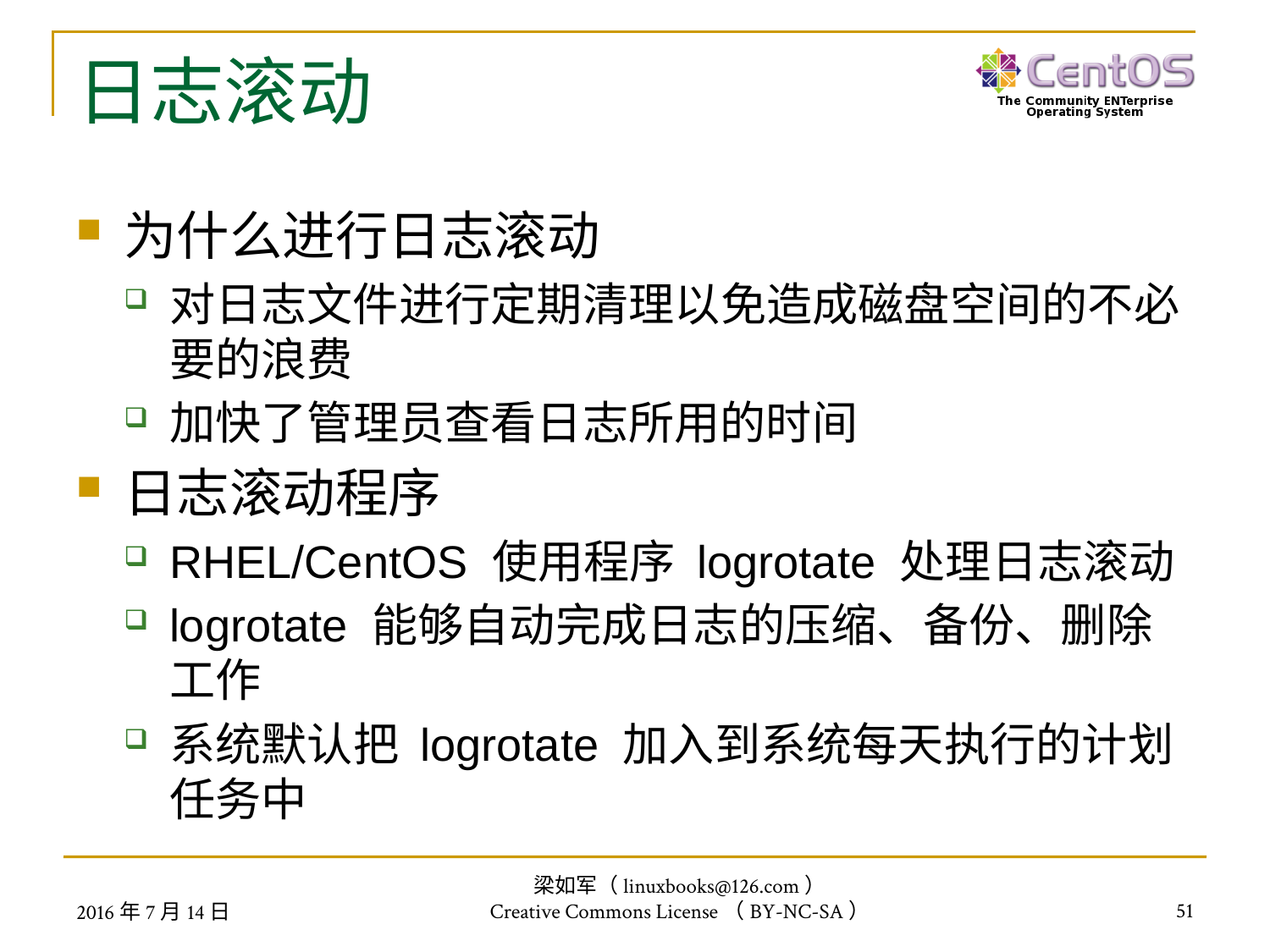

# 日志滚动
为什么进行日志滚动
对日志文件进行定期清理以免造成磁盘空间的不必要的浪费
加快了管理员查看日志所用的时间
日志滚动程序
RHEL/CentOS 使用程序 logrotate 处理日志滚动
logrotate 能够自动完成日志的压缩、备份、删除工作
系统默认把 logrotate 加入到系统每天执行的计划任务中
梁如军（linuxbooks@126.com）
Creative Commons License（BY-NC-SA）
2016年7月14日
51